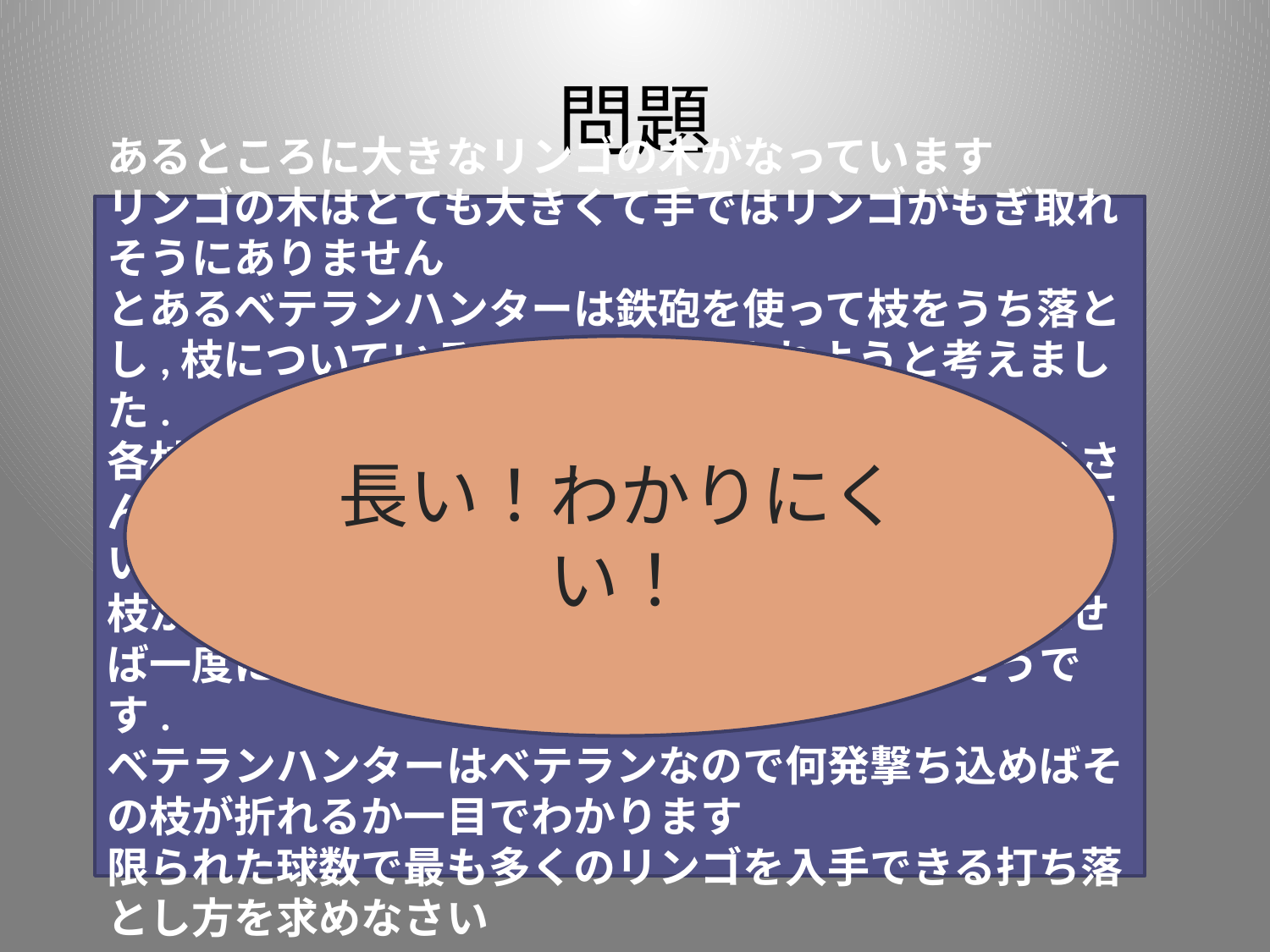

# 問題
あるところに大きなリンゴの木がなっています
リンゴの木はとても大きくて手ではリンゴがもぎ取れそうにありません
とあるベテランハンターは鉄砲を使って枝をうち落とし,枝についているリンゴを手に入れようと考えました.
各枝になっているリンゴの数はばらばらなのでたくさんのリンゴがなっている枝を打ち落としたいと考えています
枝から枝が生えている場合もあり,うまく打ち落とせば一度に複数の枝になったリンゴが手に入りそうです.
ベテランハンターはベテランなので何発撃ち込めばその枝が折れるか一目でわかります
限られた球数で最も多くのリンゴを入手できる打ち落とし方を求めなさい
長い！わかりにくい！